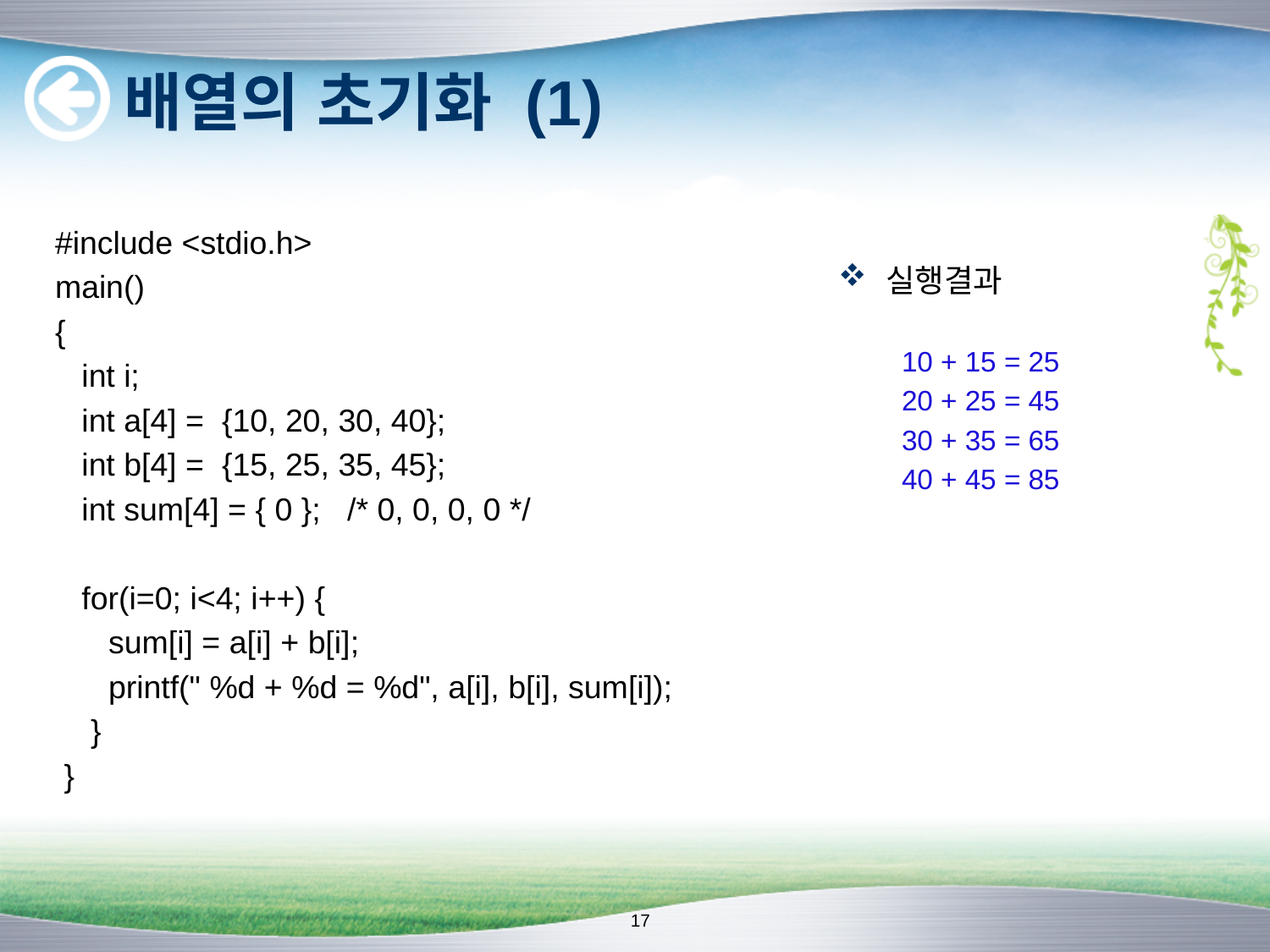

# 배열의 초기화 (1)
#include <stdio.h>
main()
{
   int i;
   int a[4] =  {10, 20, 30, 40};
   int b[4] =  {15, 25, 35, 45};
   int sum[4] = { 0 };   /* 0, 0, 0, 0 */

   for(i=0; i<4; i++) {
      sum[i] = a[i] + b[i];
      printf(" %d + %d = %d", a[i], b[i], sum[i]);
    }
 }
실행결과

10 + 15 = 25
20 + 25 = 45
30 + 35 = 65
40 + 45 = 85
17